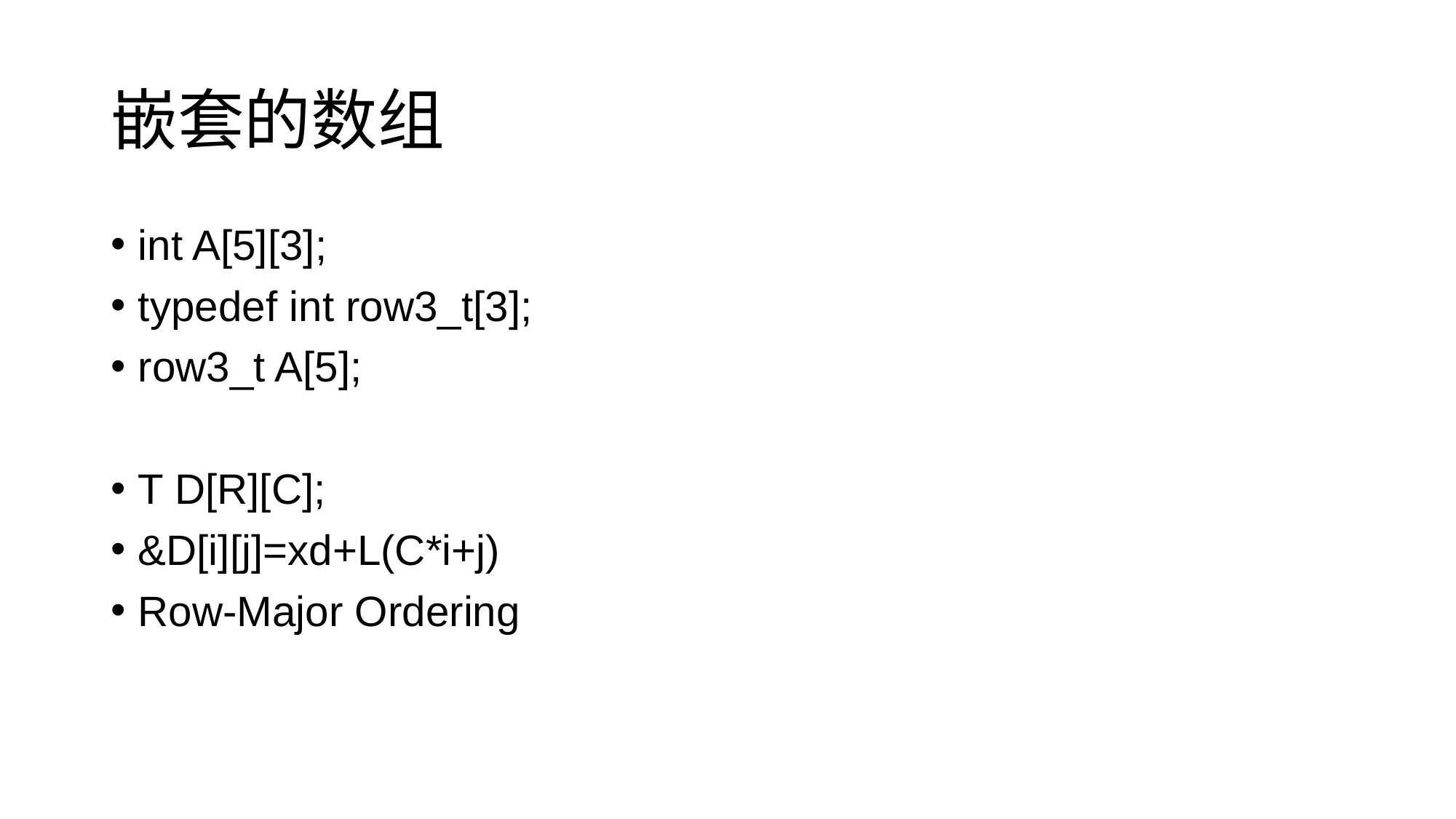

# 嵌套的数组
int A[5][3];
typedef int row3_t[3];
row3_t A[5];

T D[R][C];
&D[i][j]=xd+L(C*i+j)
Row-Major Ordering